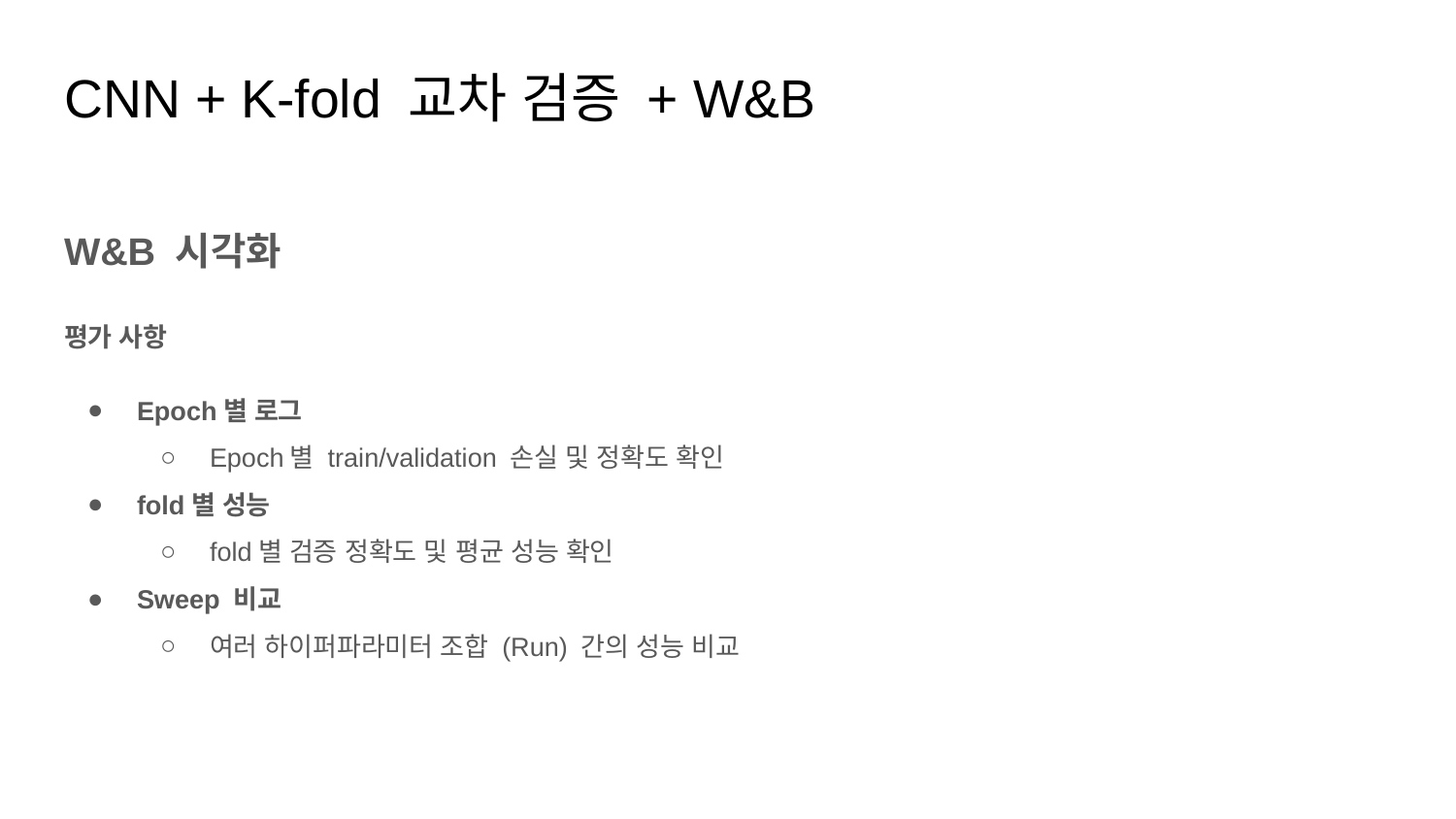

# CNN + K-fold 교차 검증 + W&B

W&B 시각화
평가 사항
Epoch별 로그
Epoch별 train/validation 손실 및 정확도 확인
fold별 성능
fold별 검증 정확도 및 평균 성능 확인
Sweep 비교
여러 하이퍼파라미터 조합 (Run) 간의 성능 비교